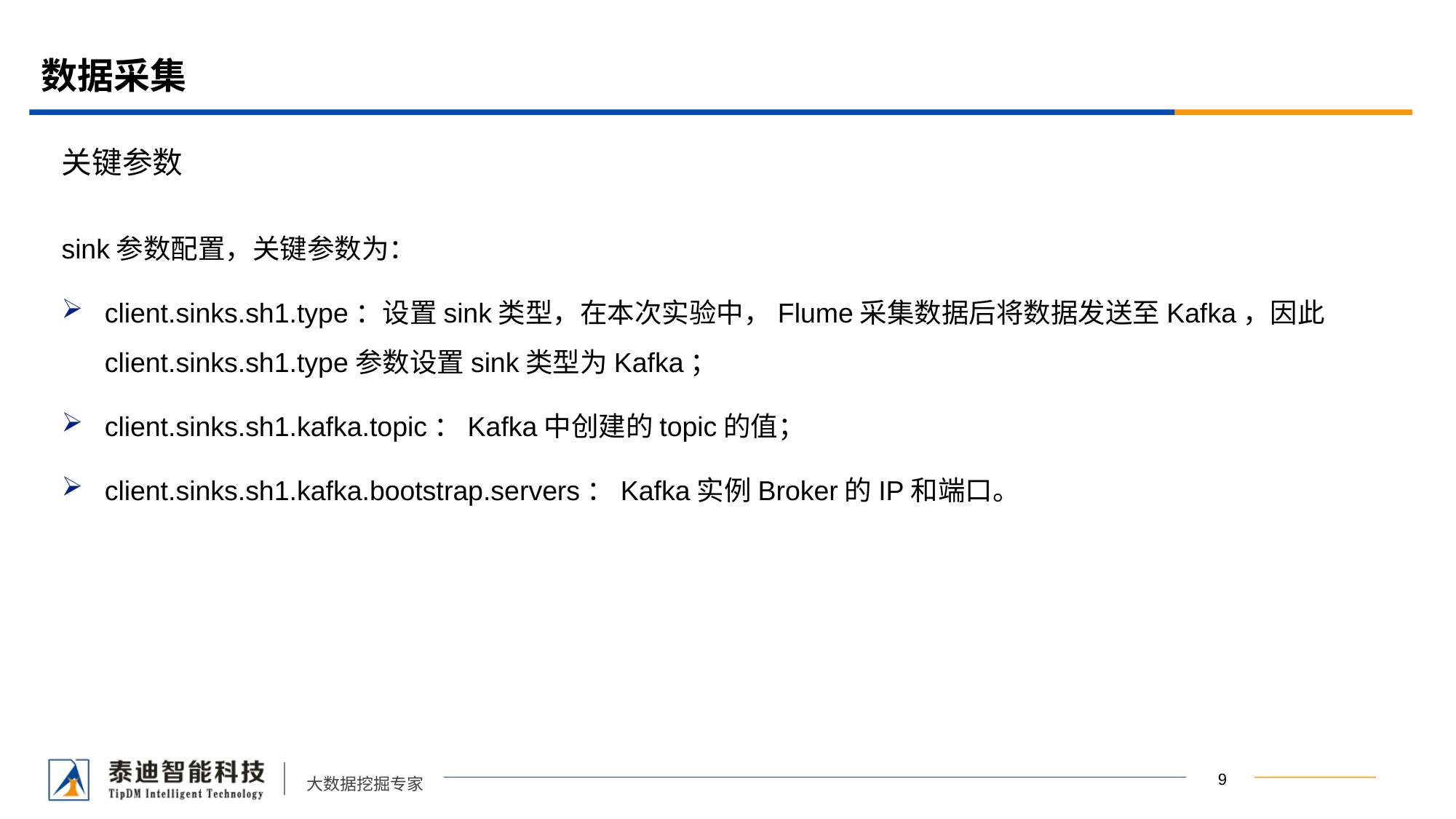

# 数据采集
关键参数
sink参数配置，关键参数为：
client.sinks.sh1.type：设置sink类型，在本次实验中，Flume采集数据后将数据发送至Kafka，因此client.sinks.sh1.type参数设置sink类型为Kafka；
client.sinks.sh1.kafka.topic：Kafka中创建的topic的值；
client.sinks.sh1.kafka.bootstrap.servers：Kafka实例Broker的IP和端口。